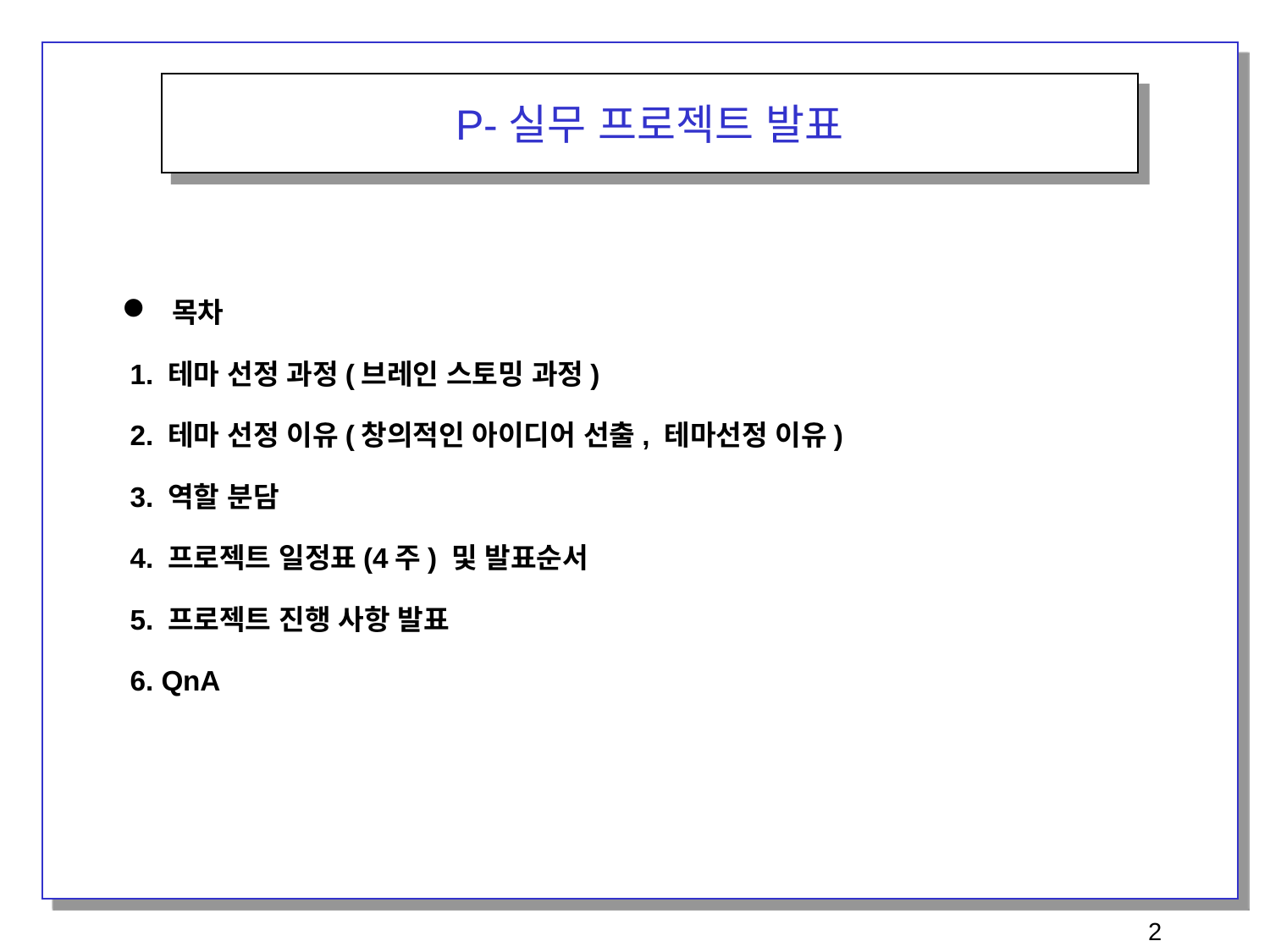

P-실무 프로젝트 발표
  목차
 1. 테마 선정 과정(브레인 스토밍 과정)
 2. 테마 선정 이유(창의적인 아이디어 선출, 테마선정 이유)
 3. 역할 분담
 4. 프로젝트 일정표(4주) 및 발표순서
 5. 프로젝트 진행 사항 발표
 6. QnA
2